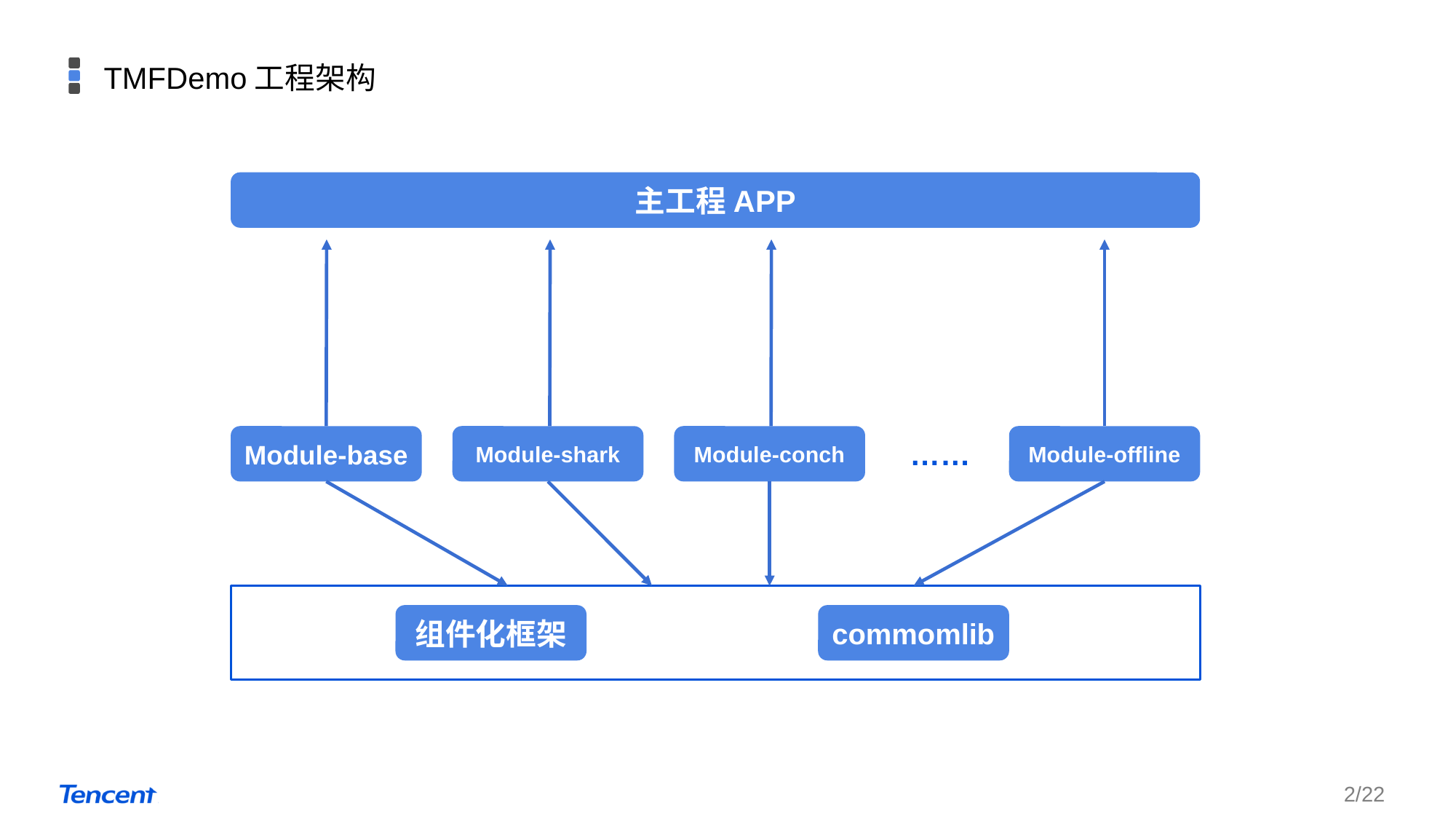

TMFDemo工程架构
主工程APP
……
Module-offline
Module-conch
Module-base
Module-shark

组件化框架
commomlib
2/22